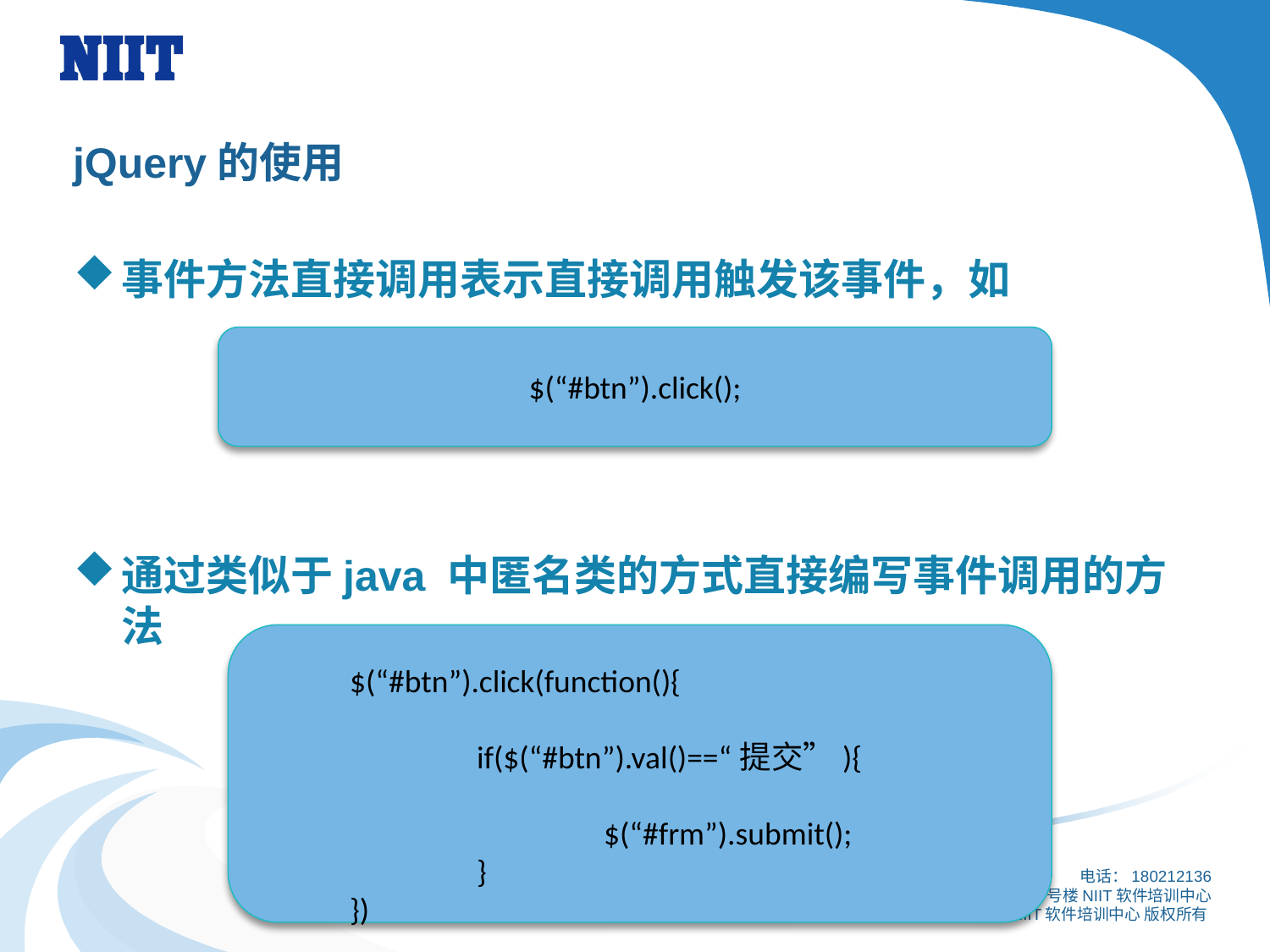

# jQuery的使用
事件方法直接调用表示直接调用触发该事件，如

通过类似于java 中匿名类的方式直接编写事件调用的方法
$(“#btn”).click();

$(“#btn”).click(function(){

	if($(“#btn”).val()==“提交”){

		$(“#frm”).submit();
	}
})